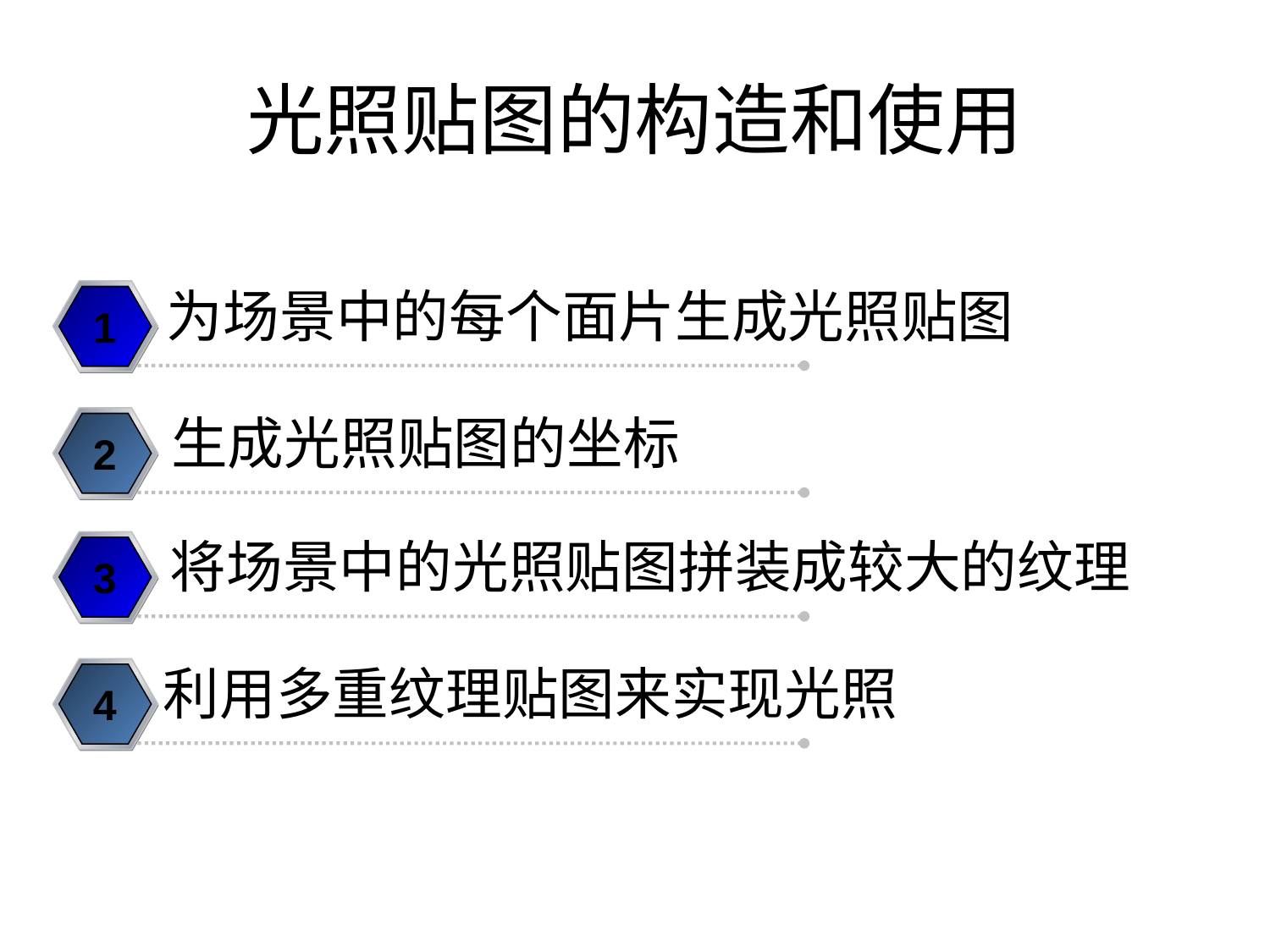

# 光照贴图的构造和使用
为场景中的每个面片生成光照贴图

1

生成光照贴图的坐标

2

将场景中的光照贴图拼装成较大的纹理

3

利用多重纹理贴图来实现光照

4